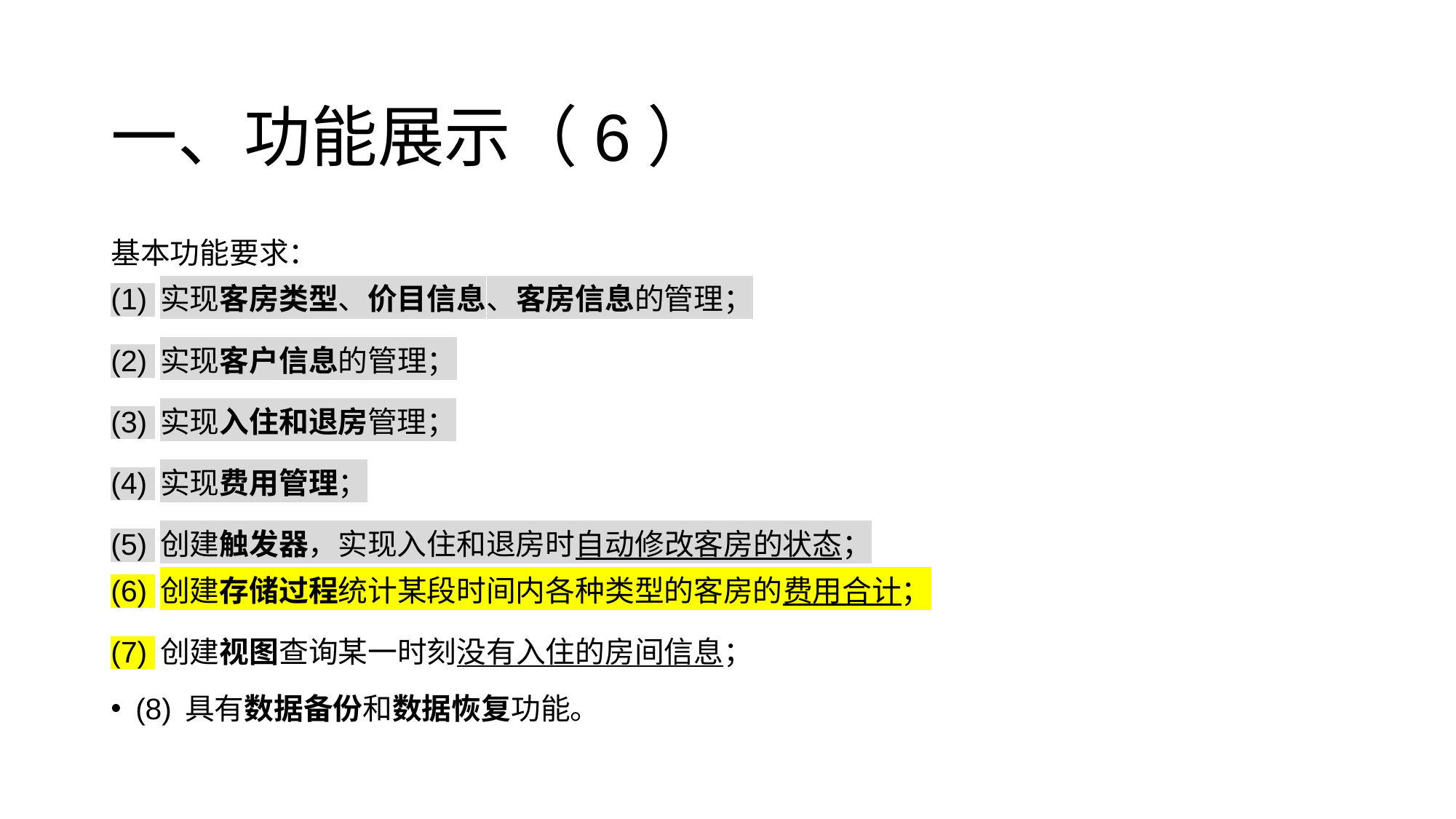

# 一、功能展示（6）
基本功能要求：
(1) 实现客房类型、价目信息、客房信息的管理；
(2) 实现客户信息的管理；
(3) 实现入住和退房管理；
(4) 实现费用管理；
(5) 创建触发器，实现入住和退房时自动修改客房的状态；
(6) 创建存储过程统计某段时间内各种类型的客房的费用合计；
(7) 创建视图查询某一时刻没有入住的房间信息；
(8) 具有数据备份和数据恢复功能。